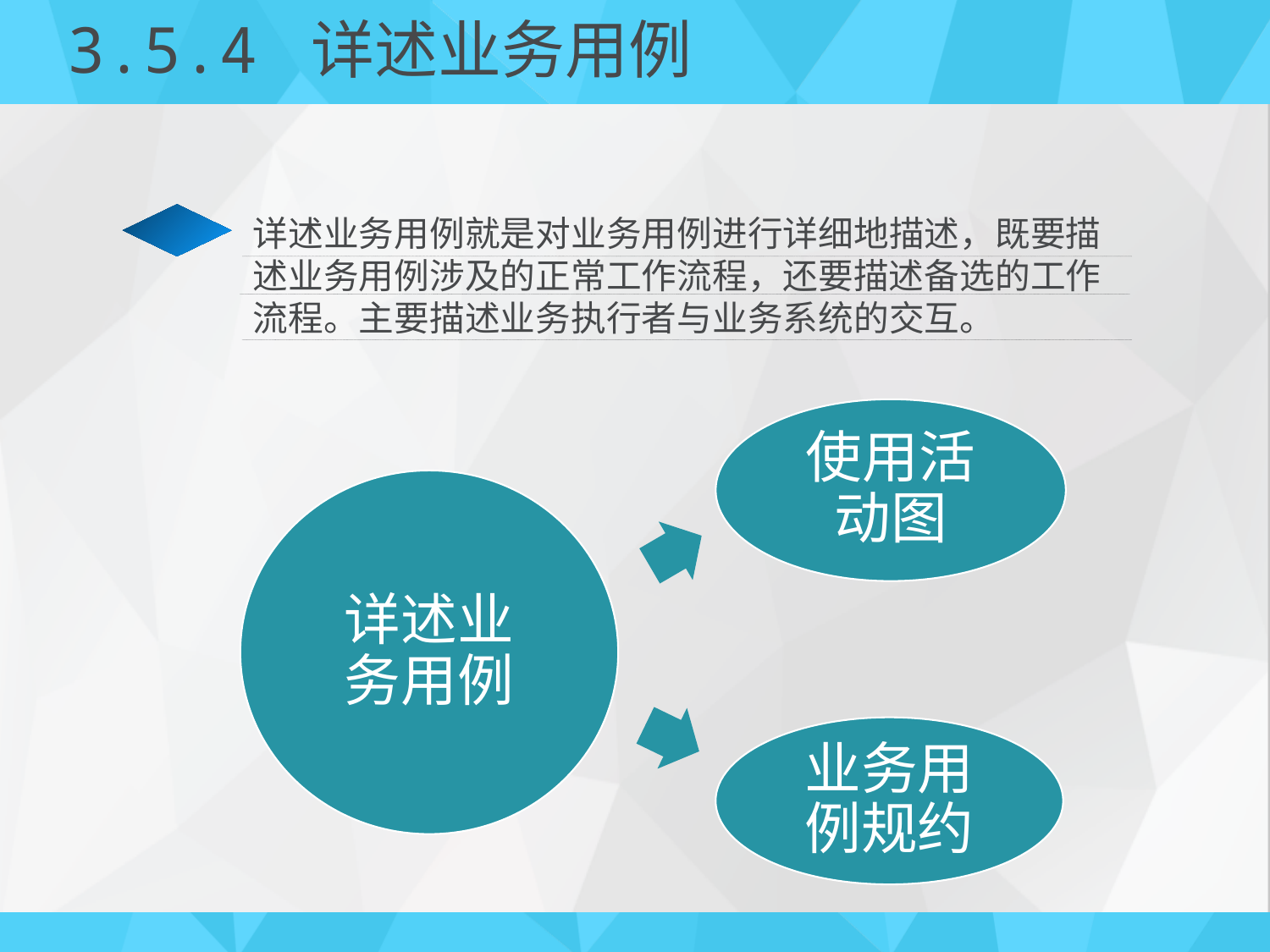

# 3.5.4 详述业务用例

详述业务用例就是对业务用例进行详细地描述，既要描述业务用例涉及的正常工作流程，还要描述备选的工作流程。主要描述业务执行者与业务系统的交互。

使用活动图
详述业务用例

业务用例规约